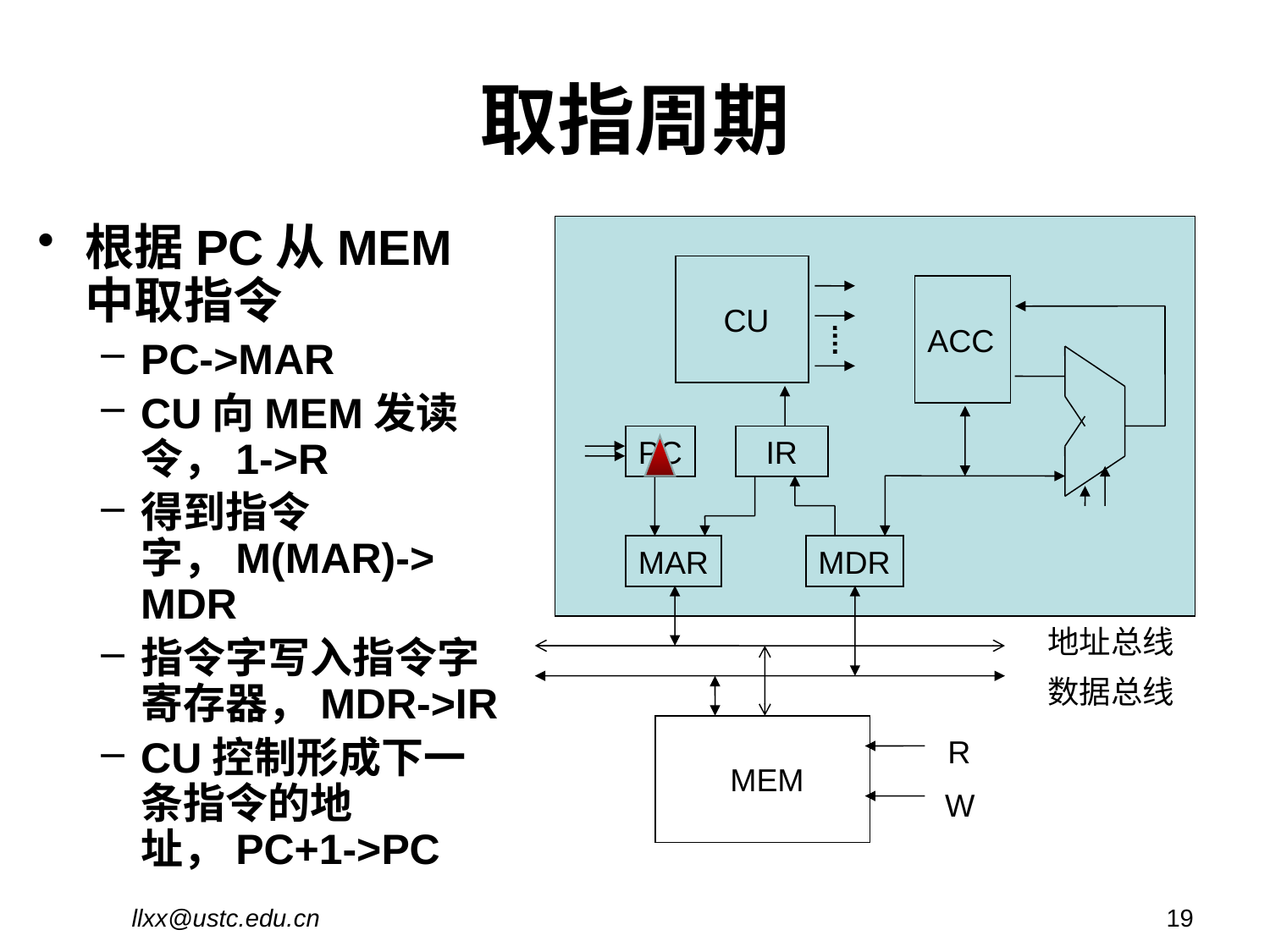

# 取指周期
根据PC从MEM中取指令
PC->MAR
CU向MEM发读令，1->R
得到指令字，M(MAR)-> MDR
指令字写入指令字寄存器，MDR->IR
CU控制形成下一条指令的地址，PC+1->PC

    CU

ACC

PC
  IR

MAR
MDR

地址总线

数据总线

       MEM

R

W

llxx@ustc.edu.cn
19